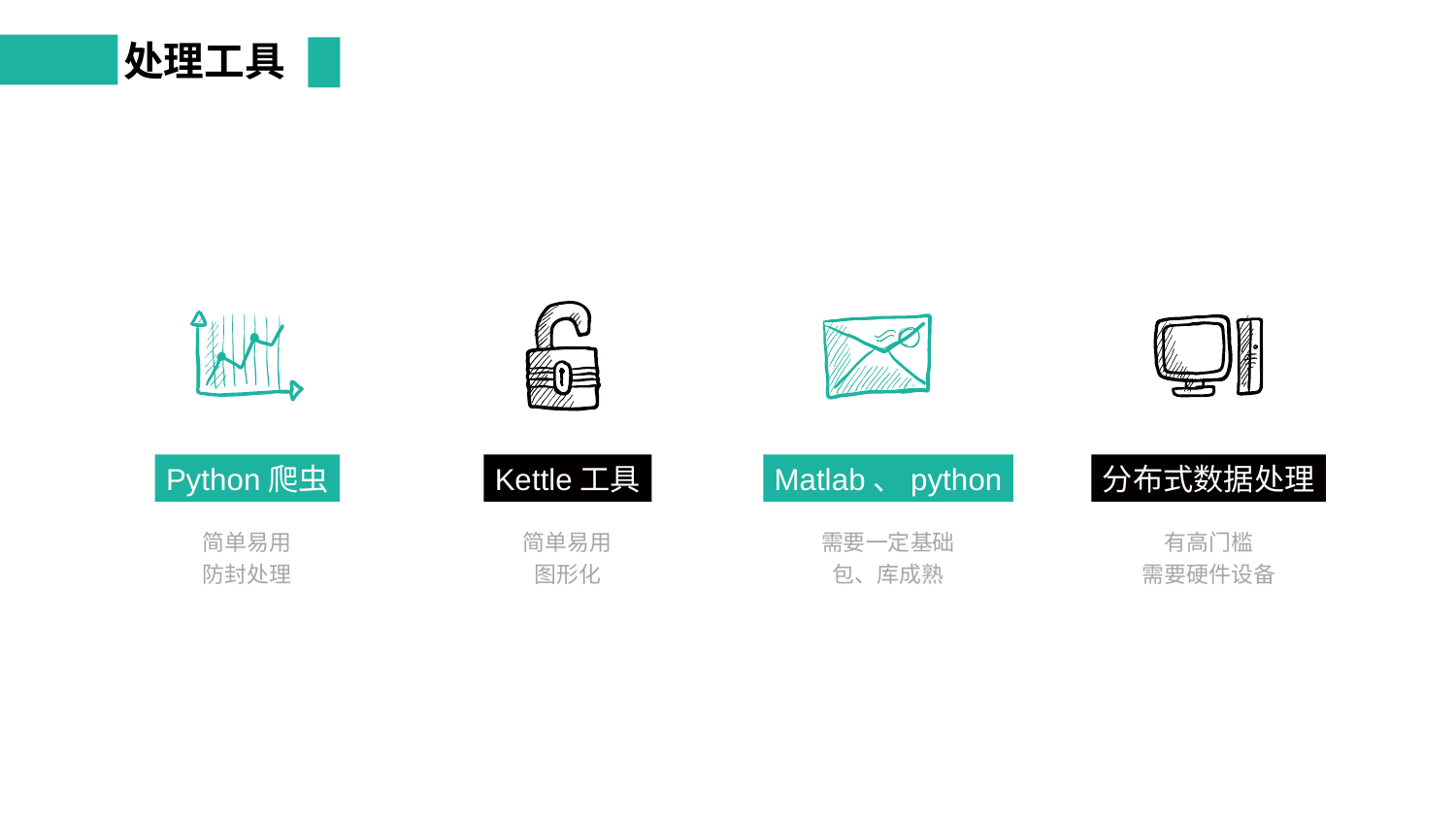

处理工具

Python爬虫
Kettle工具
Matlab、python
分布式数据处理
简单易用
防封处理
简单易用
图形化
需要一定基础
包、库成熟
有高门槛
需要硬件设备